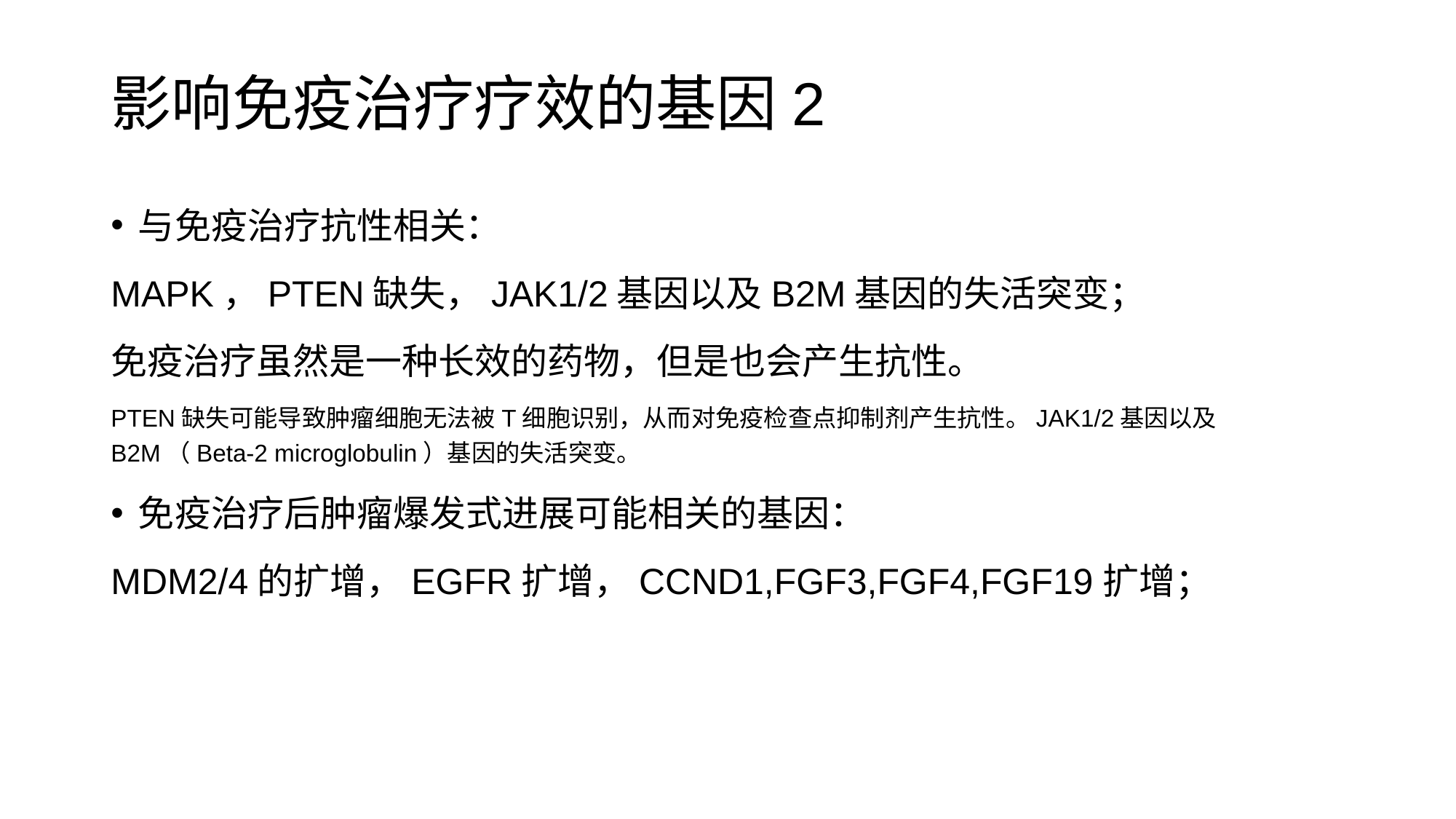

# 影响免疫治疗疗效的基因2
与免疫治疗抗性相关：
MAPK，PTEN缺失，JAK1/2基因以及B2M基因的失活突变；
免疫治疗虽然是一种长效的药物，但是也会产生抗性。
PTEN缺失可能导致肿瘤细胞无法被T细胞识别，从而对免疫检查点抑制剂产生抗性。JAK1/2基因以及B2M（Beta-2 microglobulin）基因的失活突变。
免疫治疗后肿瘤爆发式进展可能相关的基因：
MDM2/4的扩增，EGFR扩增，CCND1,FGF3,FGF4,FGF19扩增；